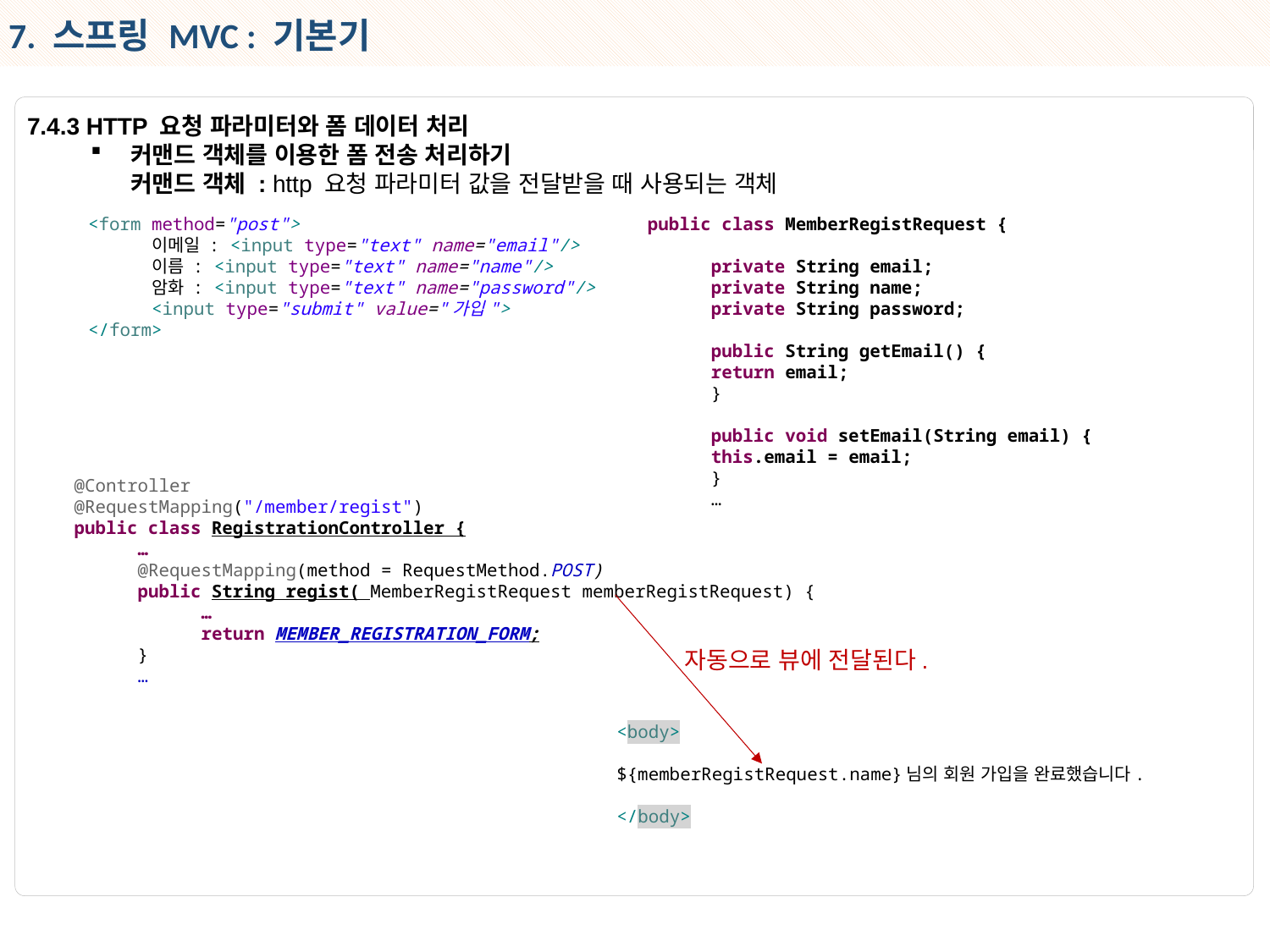

7. 스프링 MVC : 기본기
7.4.3 HTTP 요청 파라미터와 폼 데이터 처리
커맨드 객체를 이용한 폼 전송 처리하기
커맨드 객체 : http 요청 파라미터 값을 전달받을 때 사용되는 객체

<form method="post">
이메일 : <input type="text" name="email"/>
이름 : <input type="text" name="name"/>
암화 : <input type="text" name="password"/>
<input type="submit" value="가입">
</form>
public class MemberRegistRequest {

private String email;
private String name;
private String password;

public String getEmail() {
return email;
}

public void setEmail(String email) {
this.email = email;
}
…
@Controller
@RequestMapping("/member/regist")
public class RegistrationController {
…
@RequestMapping(method = RequestMethod.POST)
public String regist( MemberRegistRequest memberRegistRequest) {
…
return MEMBER_REGISTRATION_FORM;
}
…
자동으로 뷰에 전달된다.
<body>

${memberRegistRequest.name}님의 회원 가입을 완료했습니다.

</body>